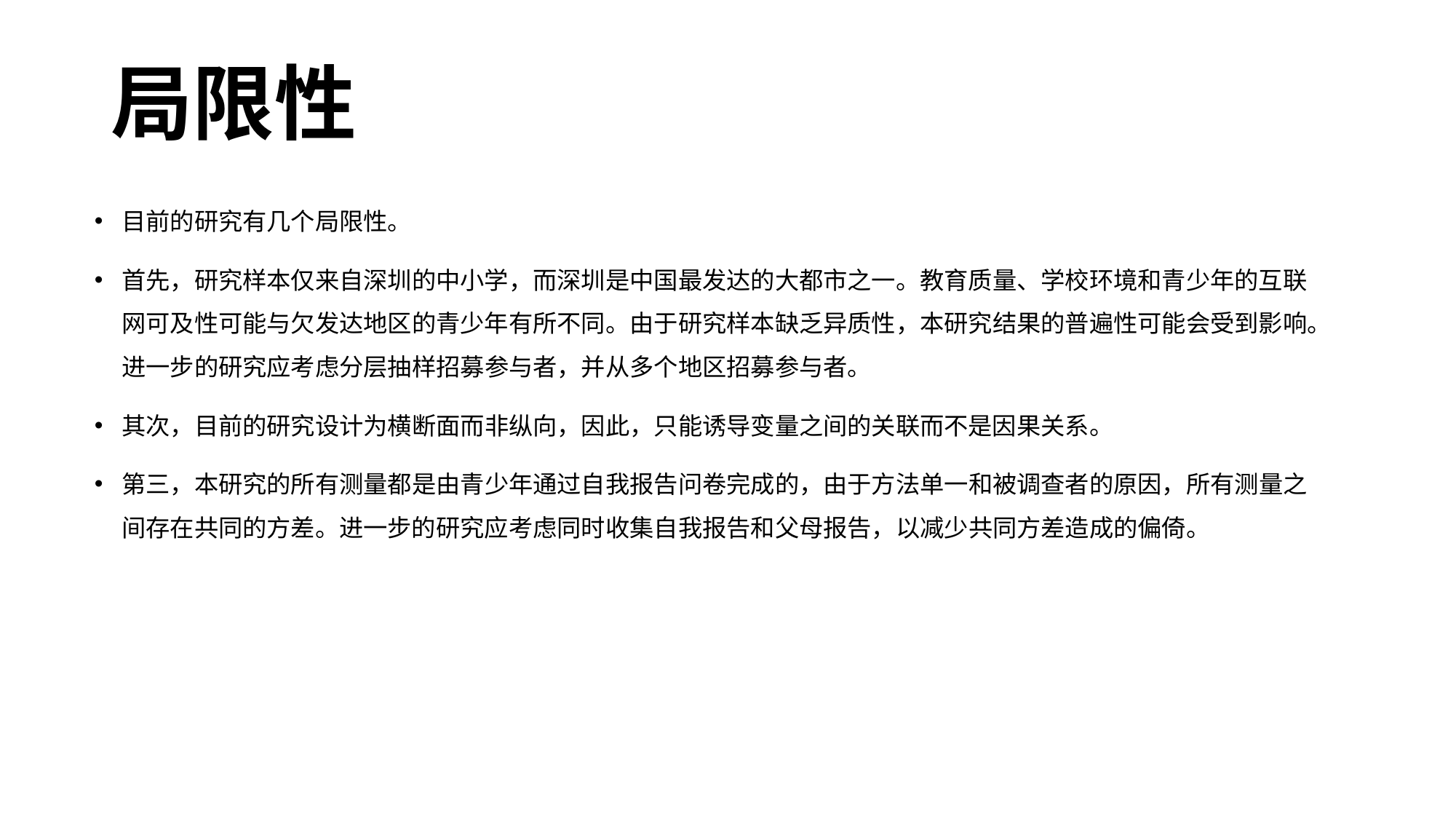

局限性
目前的研究有几个局限性。
首先，研究样本仅来自深圳的中小学，而深圳是中国最发达的大都市之一。教育质量、学校环境和青少年的互联网可及性可能与欠发达地区的青少年有所不同。由于研究样本缺乏异质性，本研究结果的普遍性可能会受到影响。进一步的研究应考虑分层抽样招募参与者，并从多个地区招募参与者。
其次，目前的研究设计为横断面而非纵向，因此，只能诱导变量之间的关联而不是因果关系。
第三，本研究的所有测量都是由青少年通过自我报告问卷完成的，由于方法单一和被调查者的原因，所有测量之间存在共同的方差。进一步的研究应考虑同时收集自我报告和父母报告，以减少共同方差造成的偏倚。